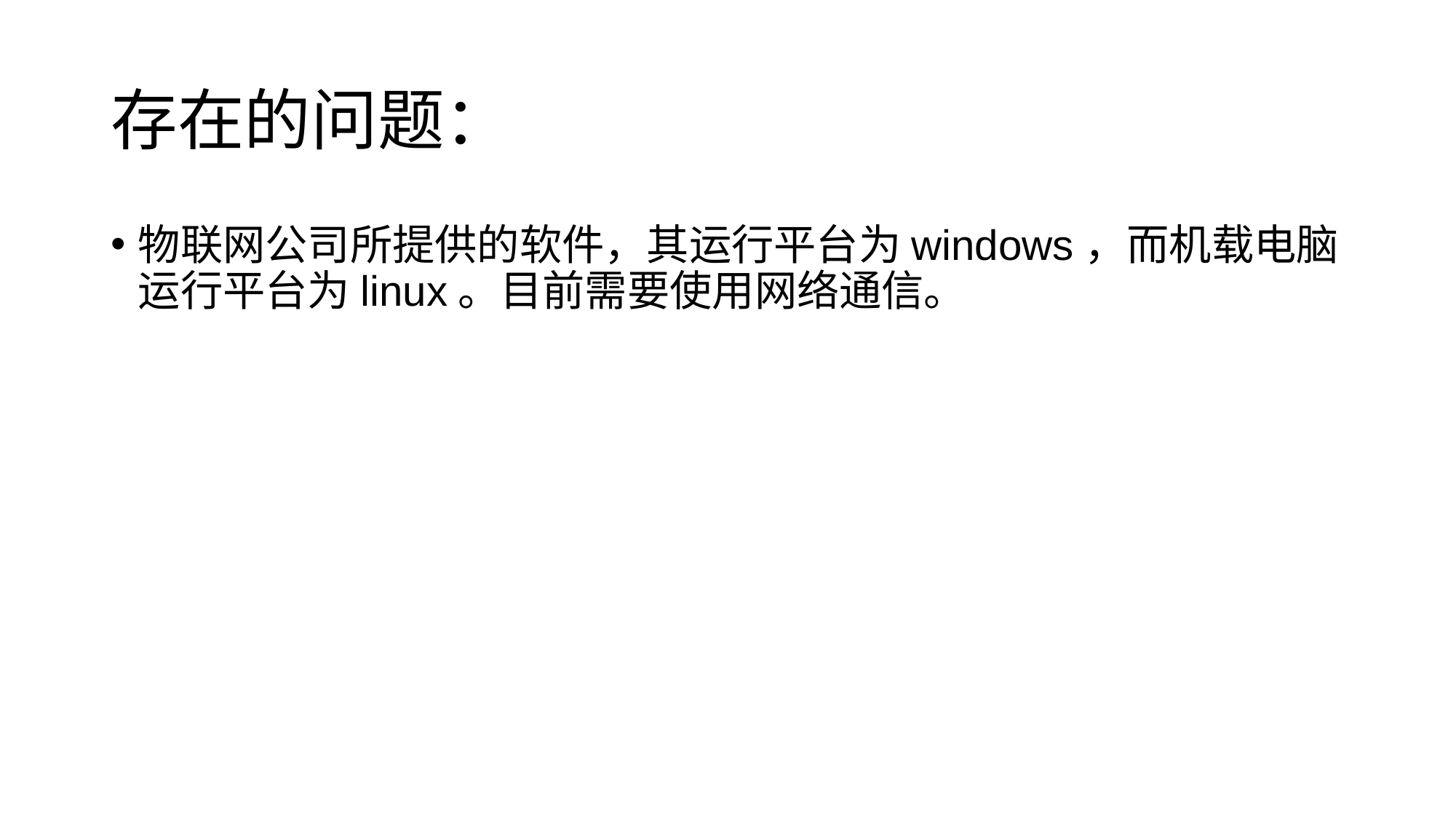

# 存在的问题：
物联网公司所提供的软件，其运行平台为windows，而机载电脑运行平台为linux。目前需要使用网络通信。